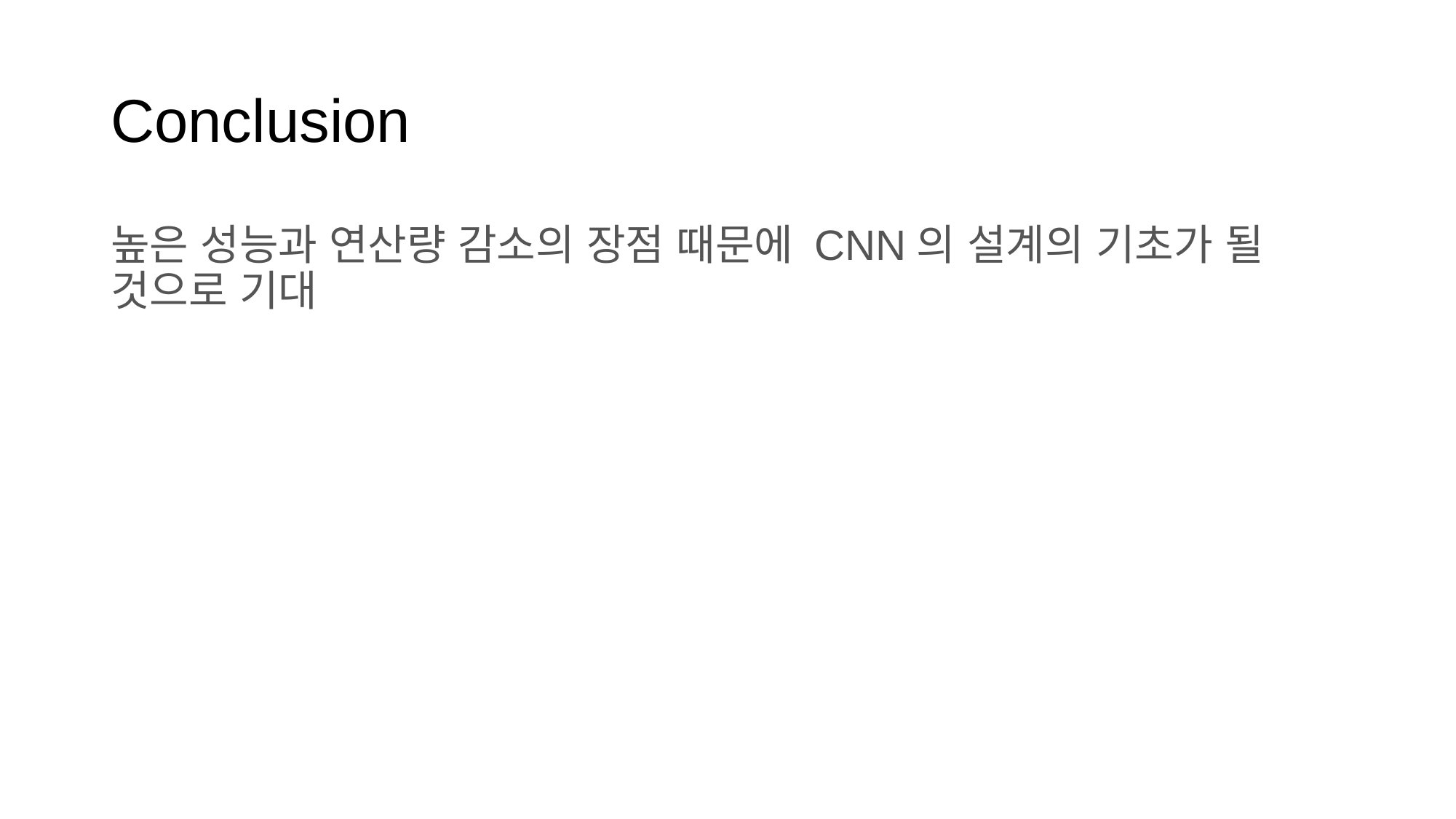

# Conclusion
높은 성능과 연산량 감소의 장점 때문에 CNN의 설계의 기초가 될 것으로 기대